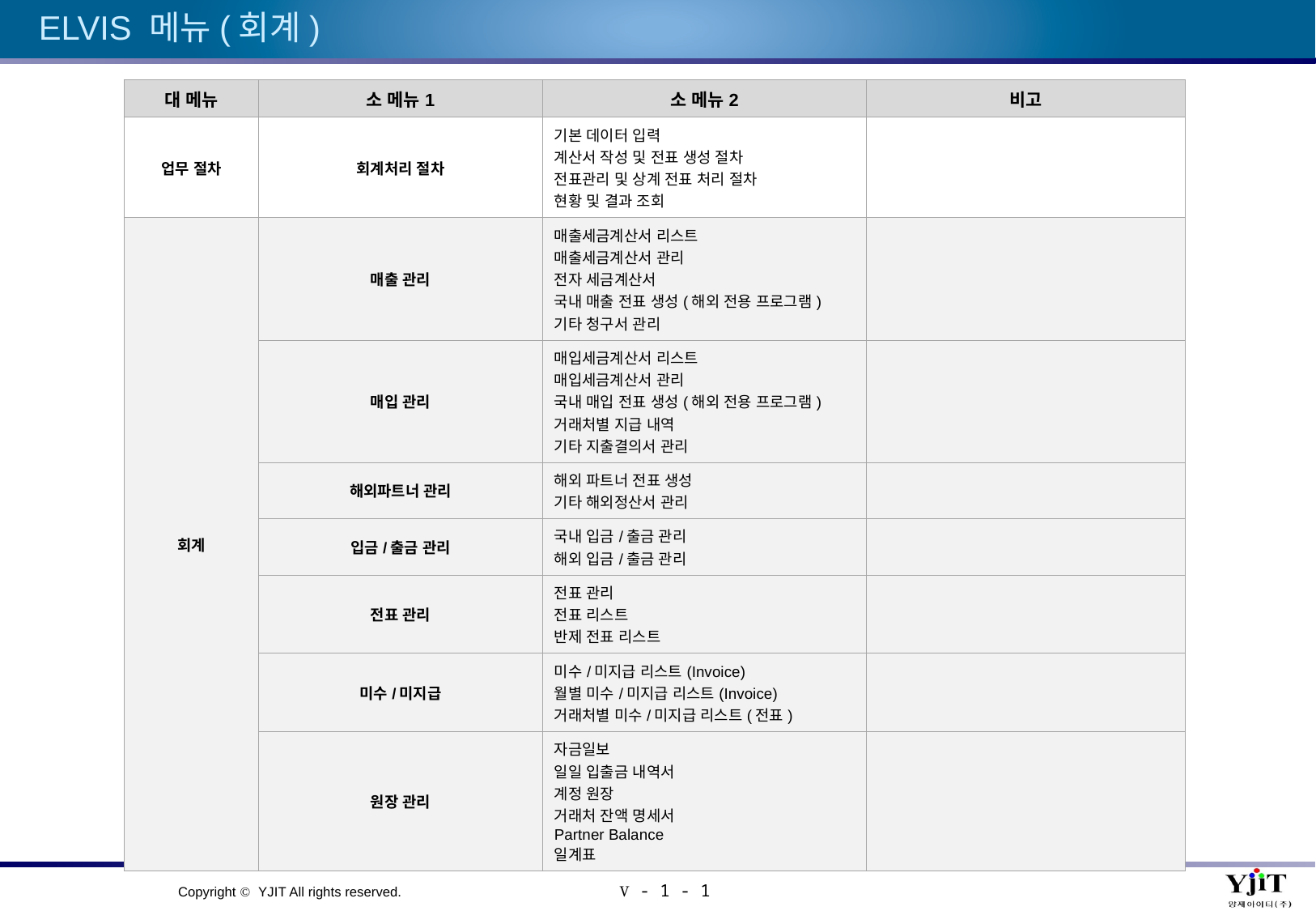

# ELVIS 메뉴(회계)
| 대 메뉴 | 소 메뉴1 | 소 메뉴2 | 비고 |
| --- | --- | --- | --- |
| 업무 절차 | 회계처리 절차 | 기본 데이터 입력 계산서 작성 및 전표 생성 절차 전표관리 및 상계 전표 처리 절차 현황 및 결과 조회 |  |
| 회계 | 매출 관리 | 매출세금계산서 리스트 매출세금계산서 관리 전자 세금계산서 국내 매출 전표 생성(해외 전용 프로그램) 기타 청구서 관리 |  |
|  | 매입 관리 | 매입세금계산서 리스트 매입세금계산서 관리 국내 매입 전표 생성(해외 전용 프로그램) 거래처별 지급 내역 기타 지출결의서 관리 |  |
|  | 해외파트너 관리 | 해외 파트너 전표 생성 기타 해외정산서 관리 |  |
|  | 입금/출금 관리 | 국내 입금/출금 관리 해외 입금/출금 관리 |  |
|  | 전표 관리 | 전표 관리 전표 리스트 반제 전표 리스트 |  |
|  | 미수/미지급 | 미수/미지급 리스트(Invoice) 월별 미수/미지급 리스트(Invoice) 거래처별 미수/미지급 리스트(전표) |  |
|  | 원장 관리 | 자금일보 일일 입출금 내역서 계정 원장 거래처 잔액 명세서 Partner Balance 일계표 |  |